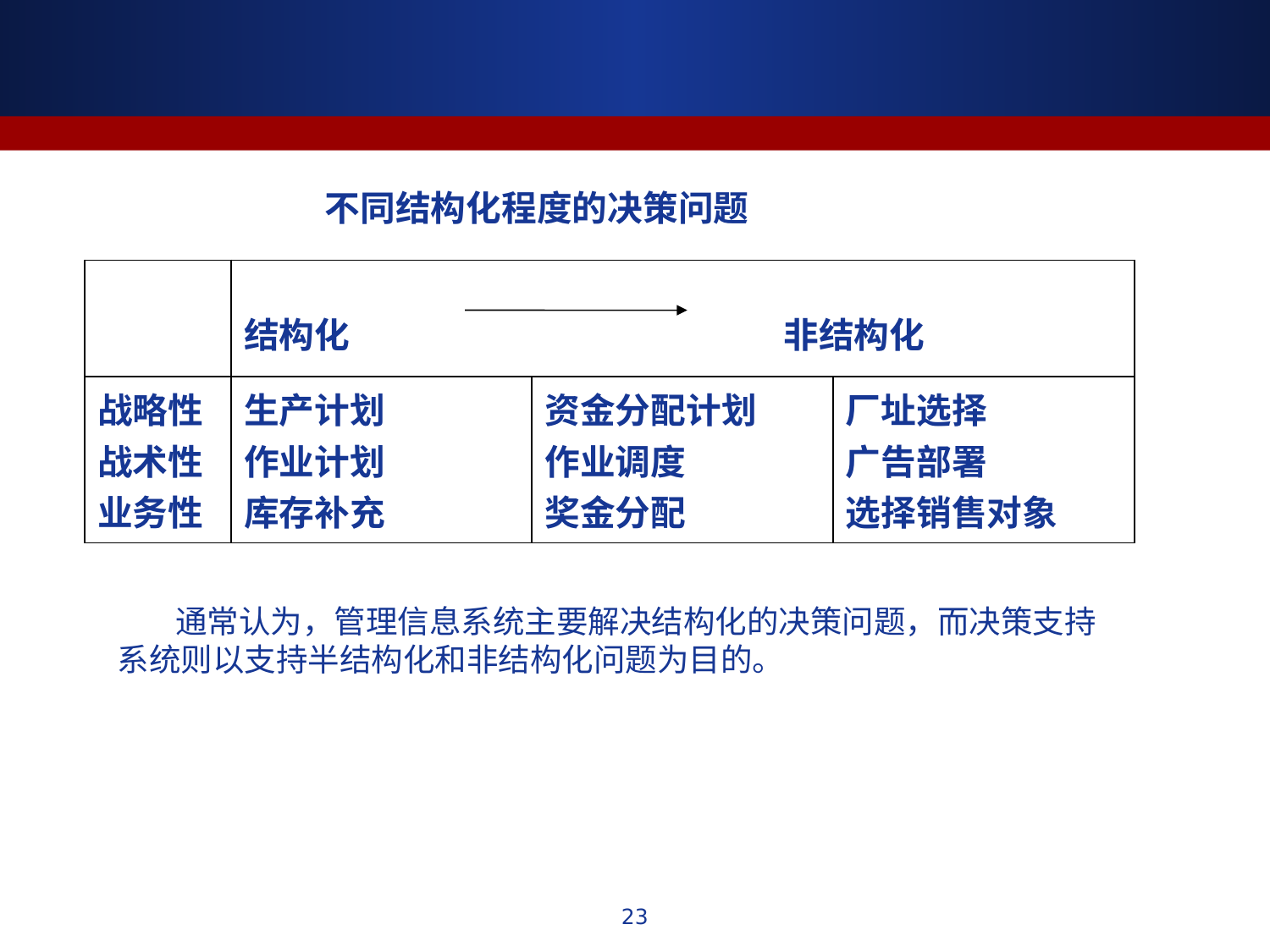

不同结构化程度的决策问题
|  | 结构化 非结构化 |  |  |
| --- | --- | --- | --- |
| 战略性 战术性 业务性 | 生产计划 作业计划 库存补充 | 资金分配计划 作业调度 奖金分配 | 厂址选择 广告部署 选择销售对象 |

       通常认为，管理信息系统主要解决结构化的决策问题，而决策支持系统则以支持半结构化和非结构化问题为目的。
23